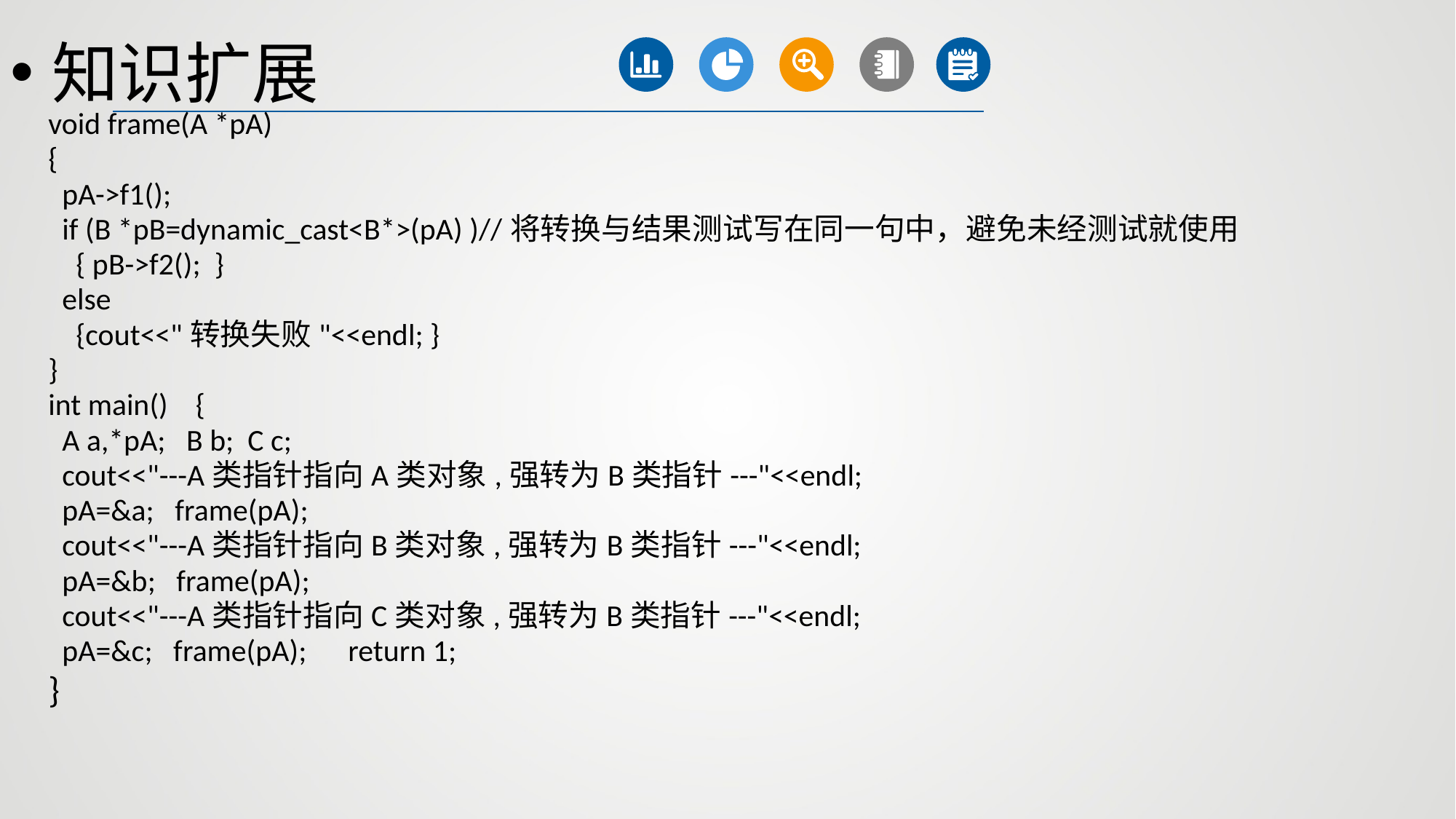

知识扩展

void frame(A *pA)
{
  pA->f1();
  if (B *pB=dynamic_cast<B*>(pA) )//将转换与结果测试写在同一句中，避免未经测试就使用
    { pB->f2();  }
  else
    {cout<<"转换失败"<<endl; }
}
int main()    {
  A a,*pA;   B b;  C c;
  cout<<"---A类指针指向A类对象,强转为B类指针---"<<endl;
  pA=&a;   frame(pA);
  cout<<"---A类指针指向B类对象,强转为B类指针---"<<endl;
  pA=&b;   frame(pA);
  cout<<"---A类指针指向C类对象,强转为B类指针---"<<endl;
  pA=&c;   frame(pA);      return 1;
}